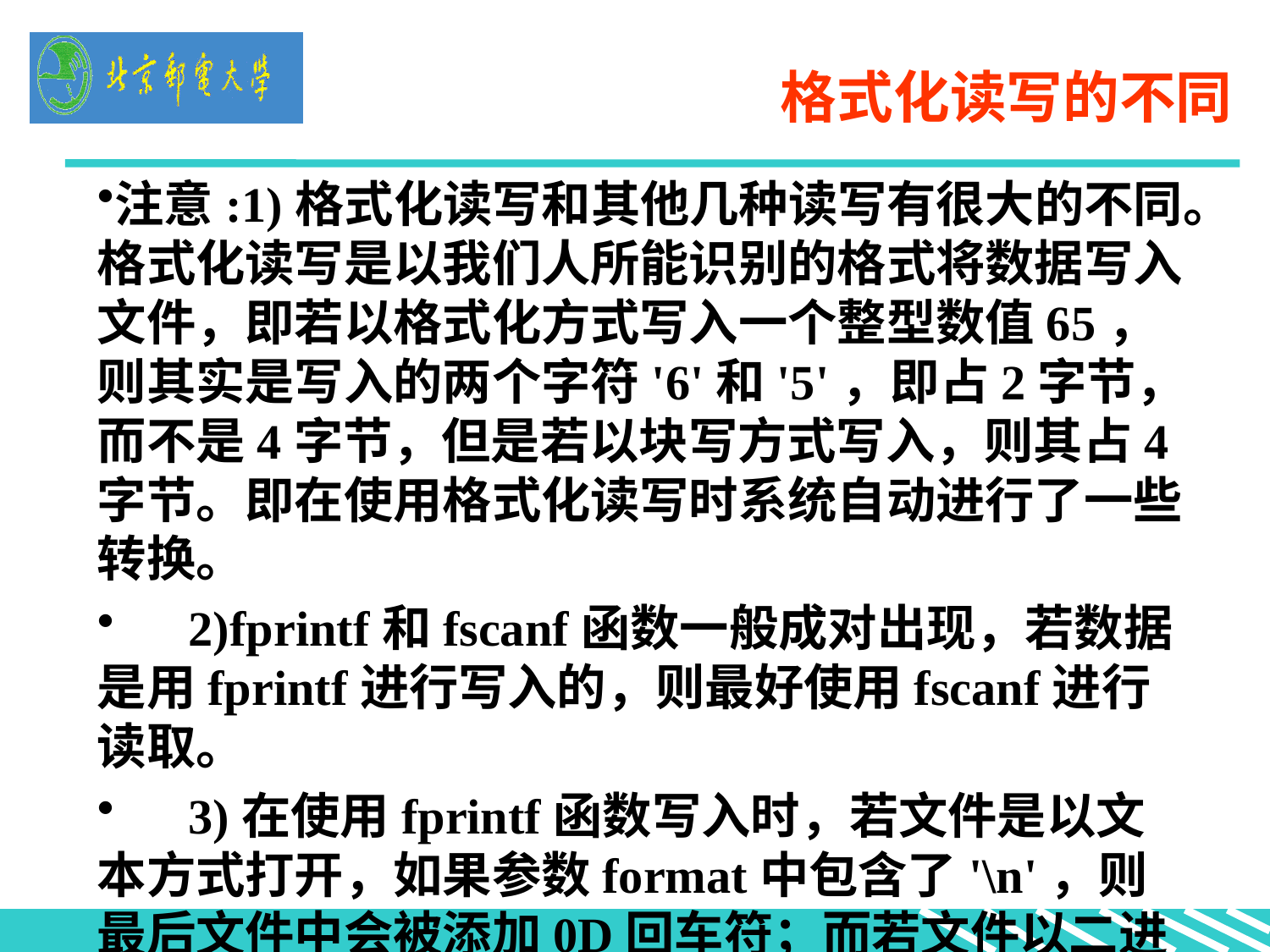

# 格式化读写的不同
注意:1)格式化读写和其他几种读写有很大的不同。格式化读写是以我们人所能识别的格式将数据写入文件，即若以格式化方式写入一个整型数值65，则其实是写入的两个字符'6'和'5'，即占2字节，而不是4字节，但是若以块写方式写入，则其占4字节。即在使用格式化读写时系统自动进行了一些转换。
      2)fprintf和fscanf函数一般成对出现，若数据是用fprintf进行写入的，则最好使用fscanf进行读取。
      3)在使用fprintf函数写入时，若文件是以文本方式打开，如果参数format中包含了'\n'，则最后文件中会被添加0D回车符；而若文件以二进制方式打开，则文件中不会被添加0D回车符。
30